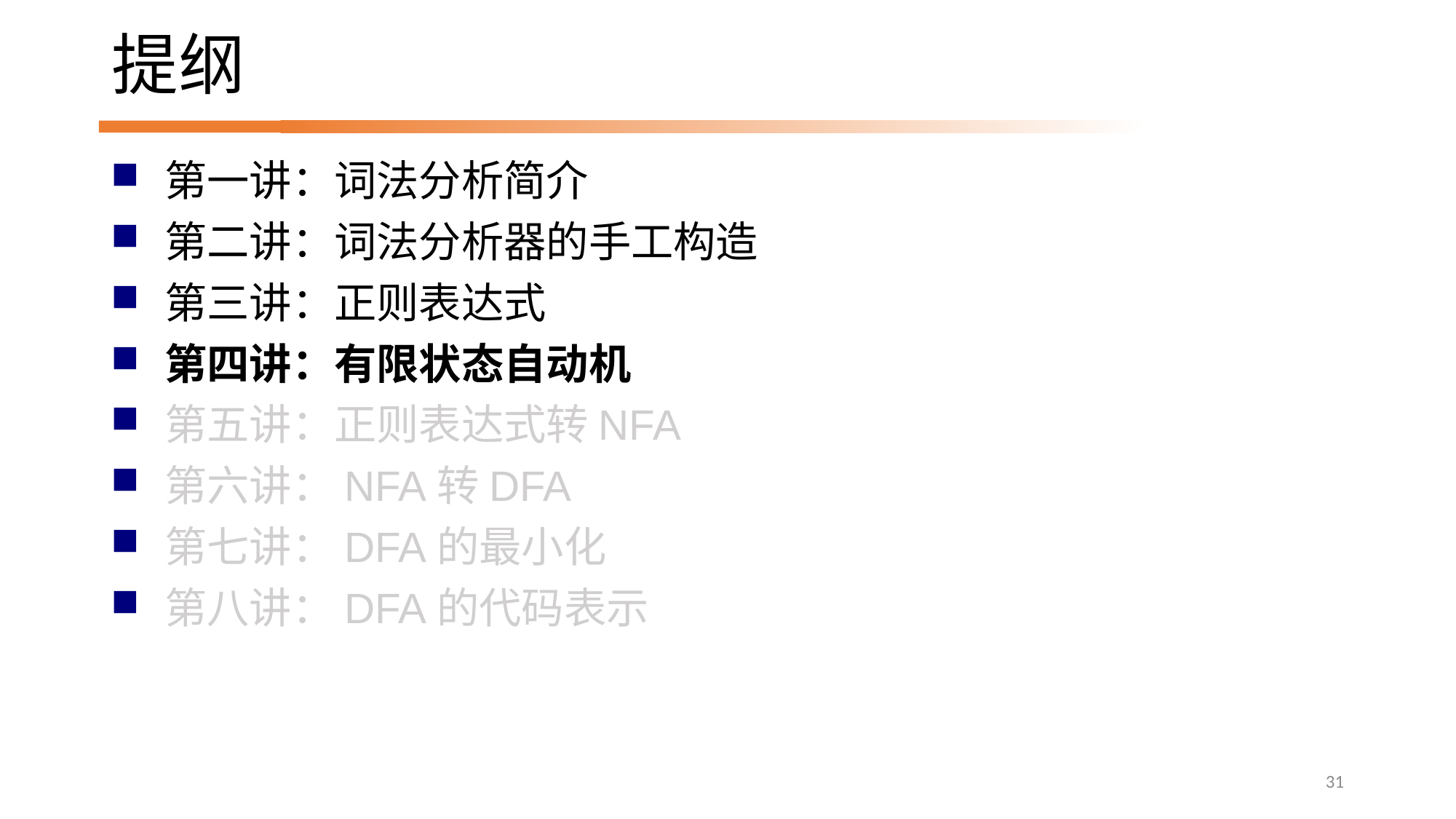

# 提纲
第一讲：词法分析简介
第二讲：词法分析器的手工构造
第三讲：正则表达式
第四讲：有限状态自动机
第五讲：正则表达式转NFA
第六讲：NFA转DFA
第七讲：DFA的最小化
第八讲：DFA的代码表示

31